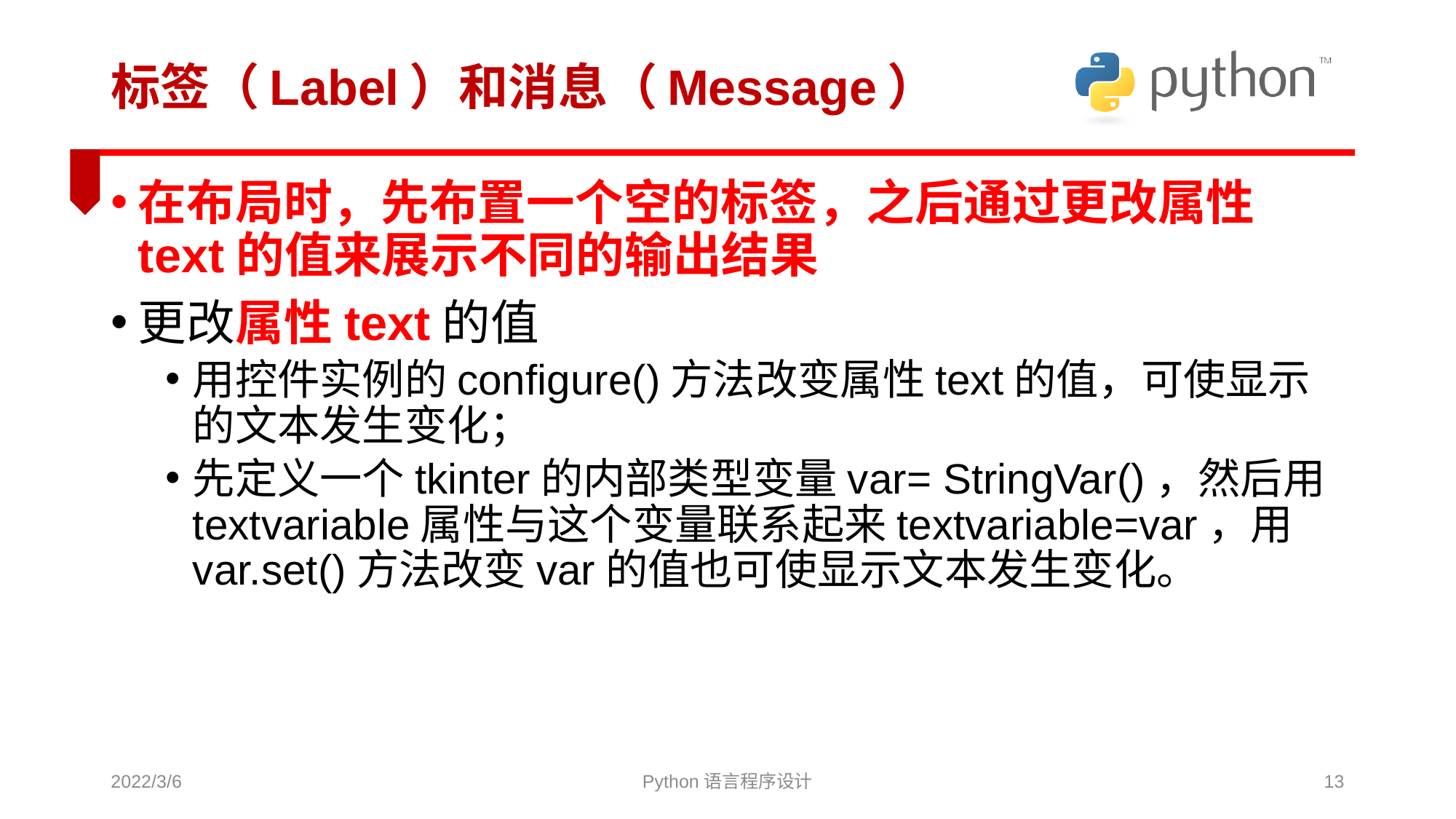

# 标签（Label）和消息（Message）
在布局时，先布置一个空的标签，之后通过更改属性text的值来展示不同的输出结果
更改属性text的值
用控件实例的configure()方法改变属性text的值，可使显示的文本发生变化；
先定义一个tkinter的内部类型变量var= StringVar()，然后用textvariable属性与这个变量联系起来textvariable=var，用var.set()方法改变var的值也可使显示文本发生变化。

2022/3/6
Python语言程序设计
13